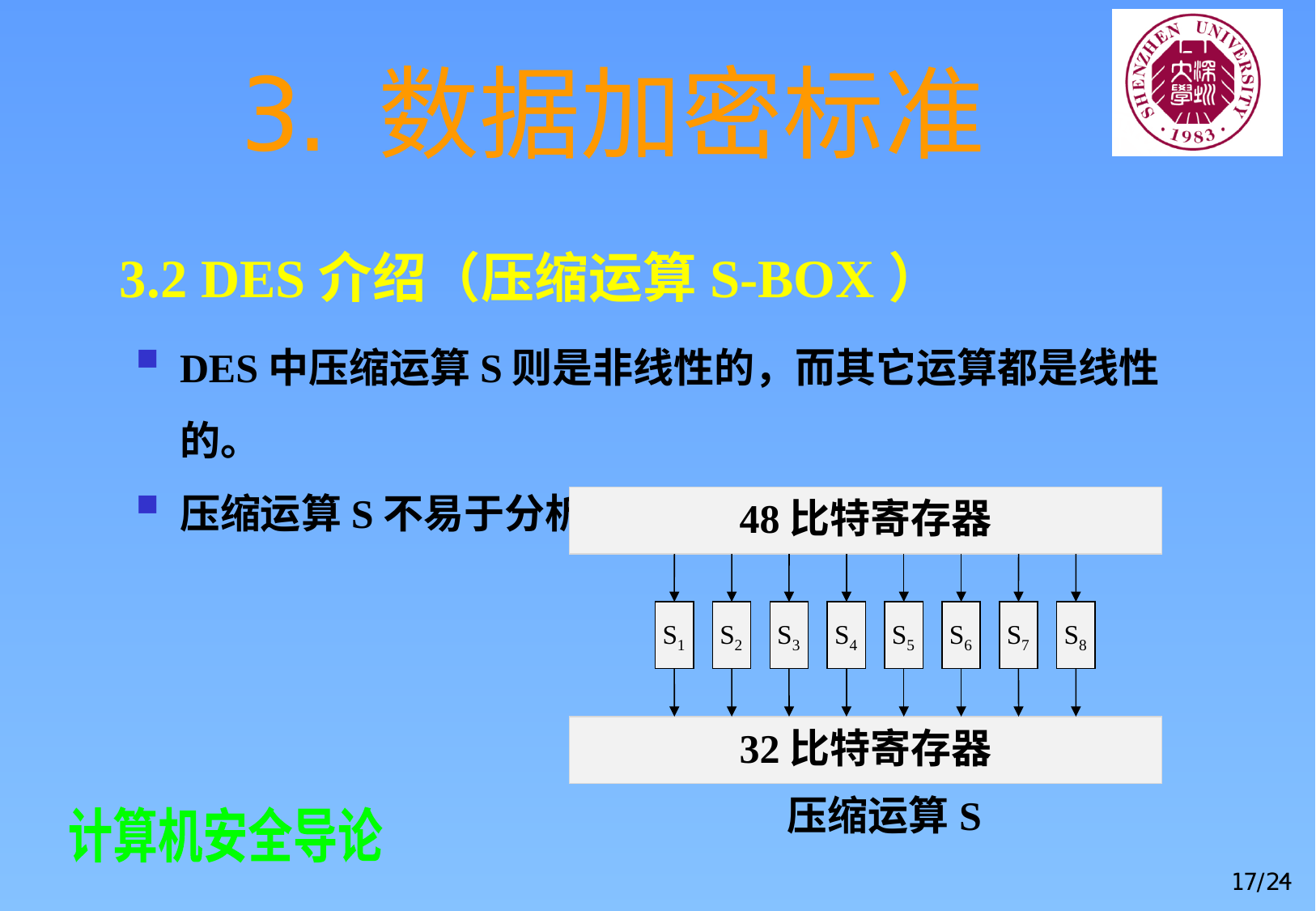

# 3. 数据加密标准
3.2 DES介绍（压缩运算S-BOX）
DES中压缩运算S则是非线性的，而其它运算都是线性的。
压缩运算S不易于分析，提供了更好的安全性。
48比特寄存器
S1
S2
S3
S4
S5
S6
S7
S8
32比特寄存器
压缩运算S
17/24